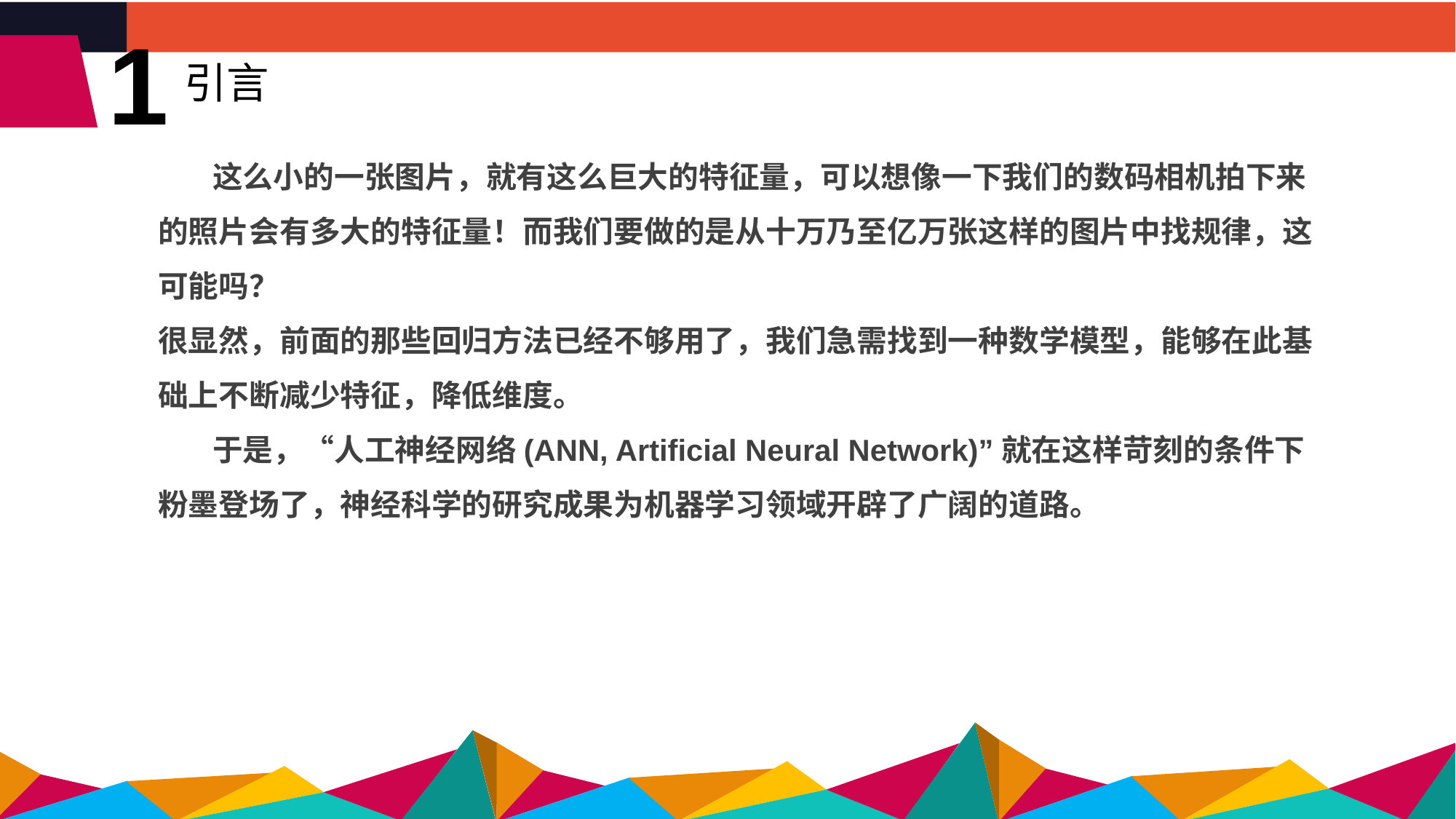

1

引言
这么小的一张图片，就有这么巨大的特征量，可以想像一下我们的数码相机拍下来的照片会有多大的特征量！而我们要做的是从十万乃至亿万张这样的图片中找规律，这可能吗？
很显然，前面的那些回归方法已经不够用了，我们急需找到一种数学模型，能够在此基础上不断减少特征，降低维度。
于是，“人工神经网络(ANN, Artificial Neural Network)”就在这样苛刻的条件下粉墨登场了，神经科学的研究成果为机器学习领域开辟了广阔的道路。